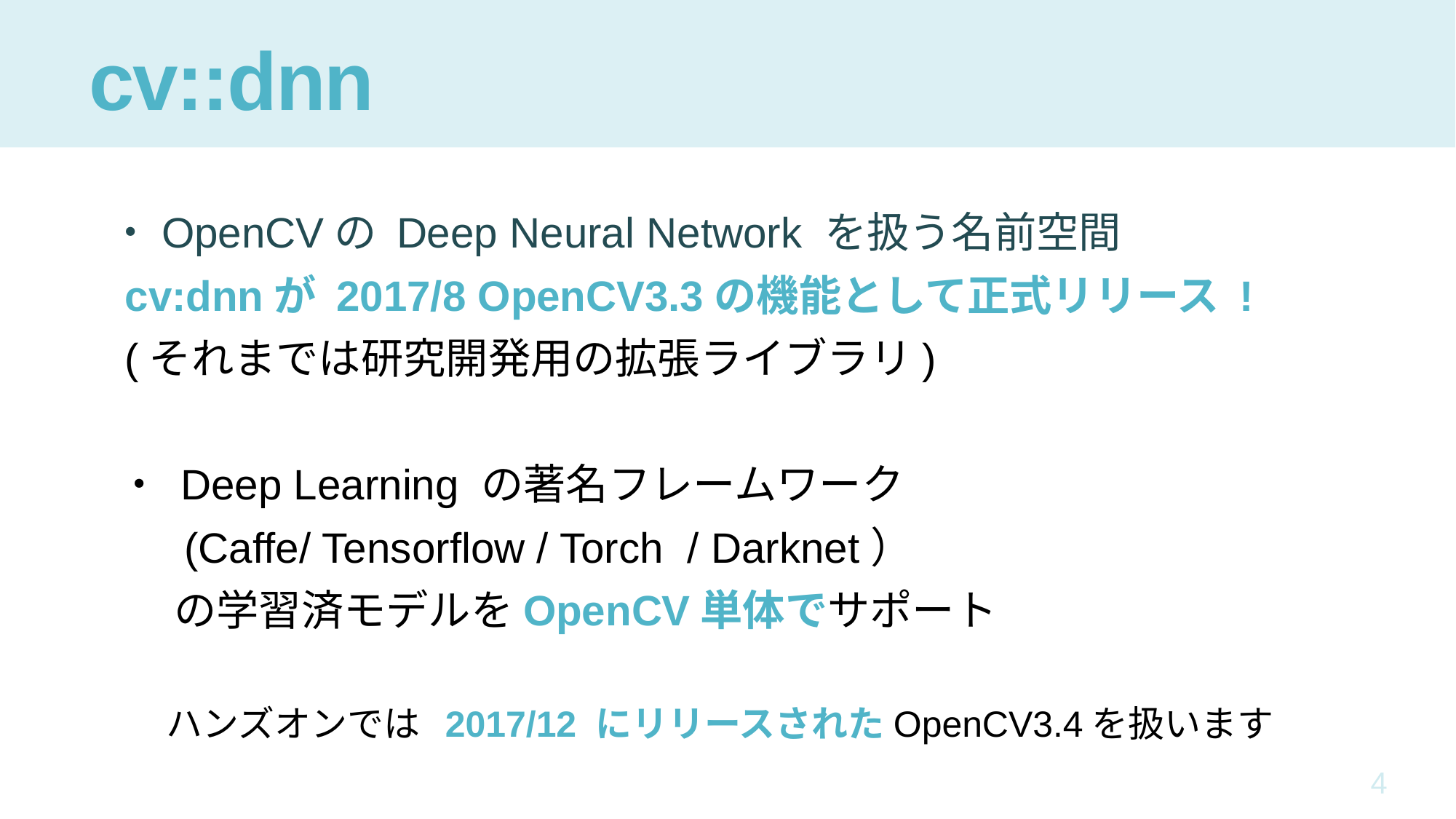

# cv::dnn
 ・OpenCVの Deep Neural Network を扱う名前空間
   cv:dnnが 2017/8 OpenCV3.3の機能として正式リリース !
   (それまでは研究開発用の拡張ライブラリ)

  ・ Deep Learning の著名フレームワーク
　　(Caffe/ Tensorflow / Torch  / Darknet）
　　の学習済モデルをOpenCV単体でサポート

ハンズオンでは  2017/12 にリリースされたOpenCV3.4を扱います